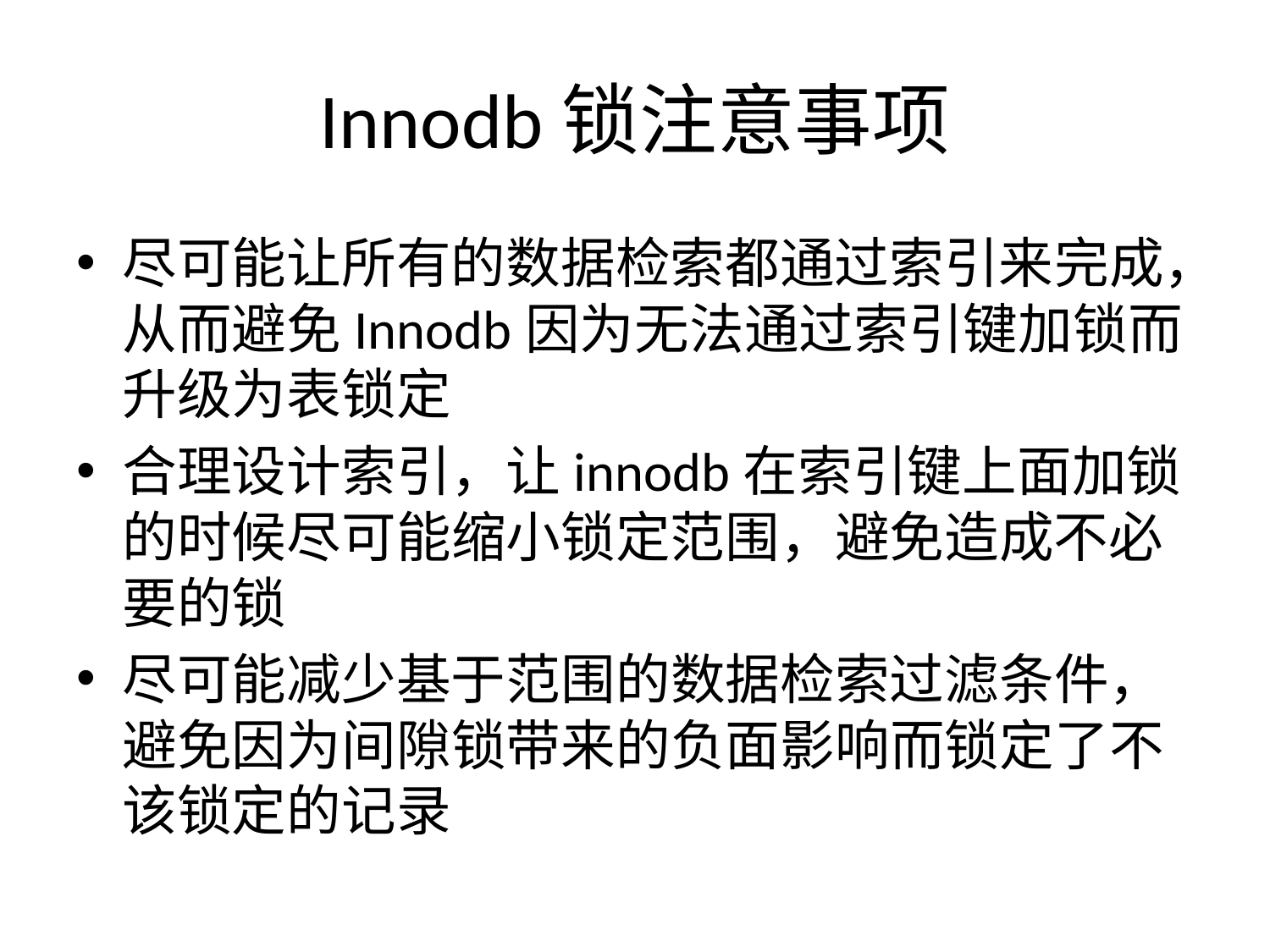

# Innodb锁注意事项
尽可能让所有的数据检索都通过索引来完成，从而避免Innodb因为无法通过索引键加锁而升级为表锁定
合理设计索引，让innodb在索引键上面加锁的时候尽可能缩小锁定范围，避免造成不必要的锁
尽可能减少基于范围的数据检索过滤条件，避免因为间隙锁带来的负面影响而锁定了不该锁定的记录